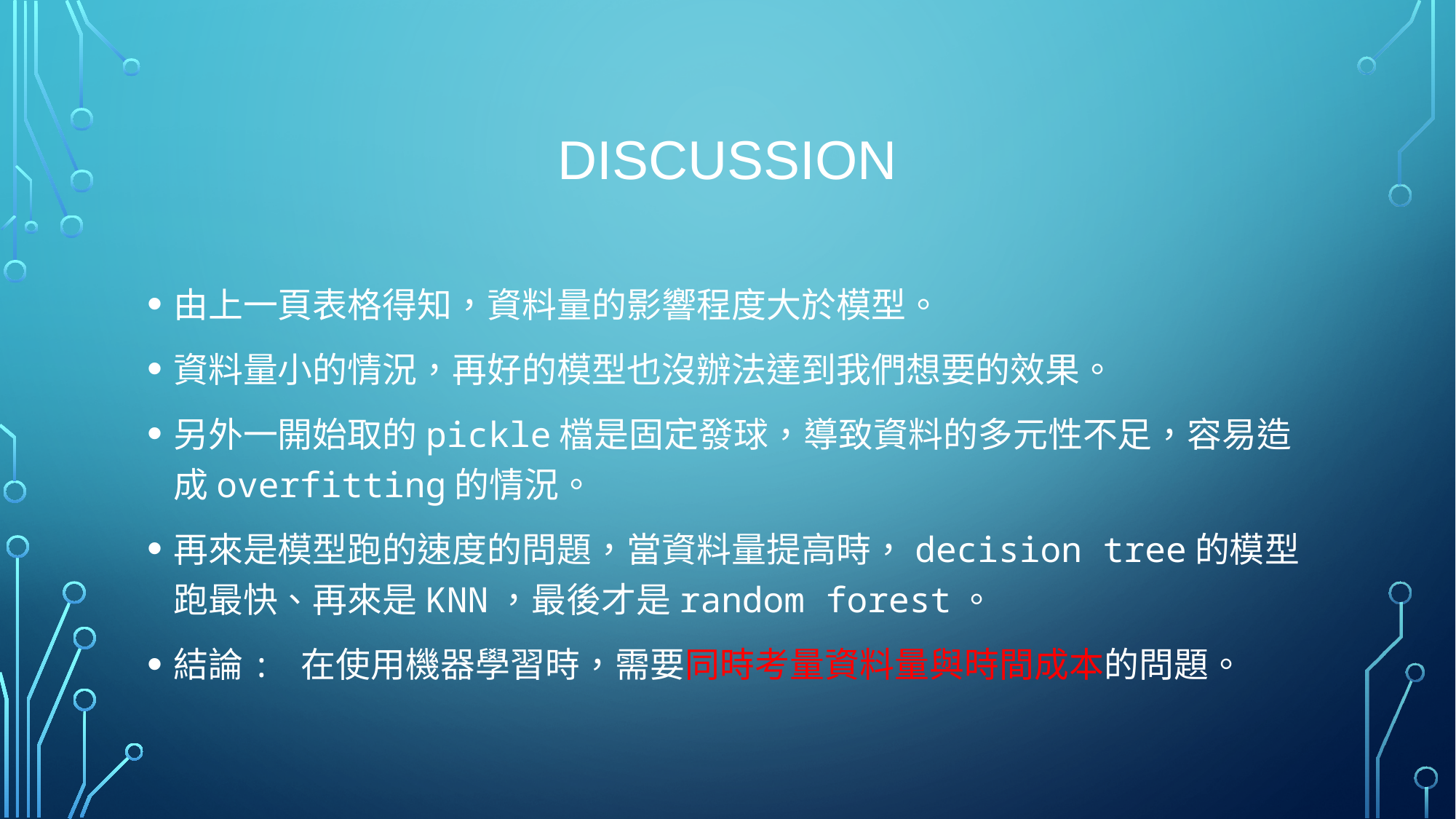

# Discussion
由上一頁表格得知，資料量的影響程度大於模型。
資料量小的情況，再好的模型也沒辦法達到我們想要的效果。
另外一開始取的pickle檔是固定發球，導致資料的多元性不足，容易造成overfitting的情況。
再來是模型跑的速度的問題，當資料量提高時，decision tree的模型跑最快、再來是KNN，最後才是random forest。
結論: 在使用機器學習時，需要同時考量資料量與時間成本的問題。